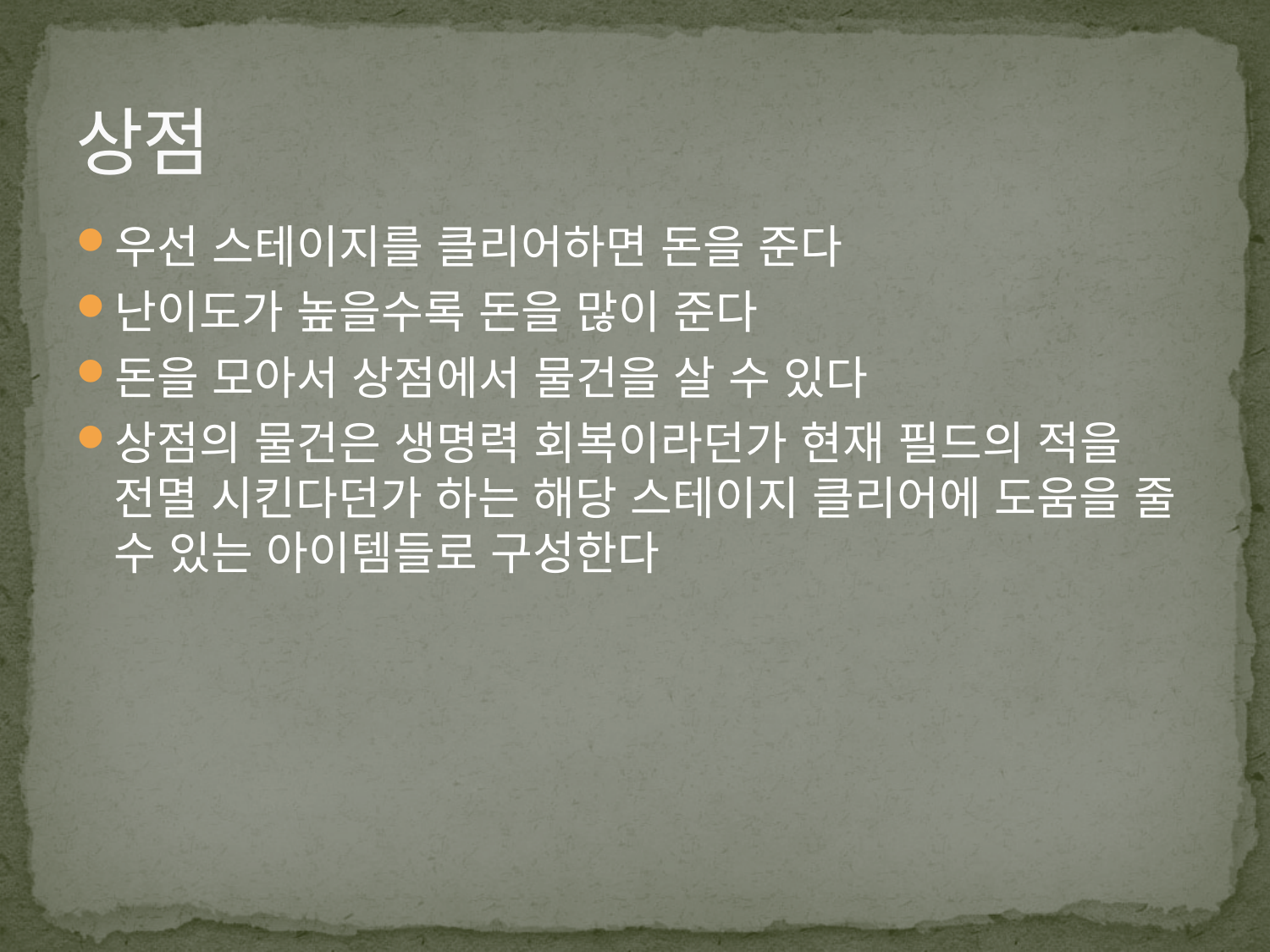

# 상점
우선 스테이지를 클리어하면 돈을 준다
난이도가 높을수록 돈을 많이 준다
돈을 모아서 상점에서 물건을 살 수 있다
상점의 물건은 생명력 회복이라던가 현재 필드의 적을 전멸 시킨다던가 하는 해당 스테이지 클리어에 도움을 줄 수 있는 아이템들로 구성한다